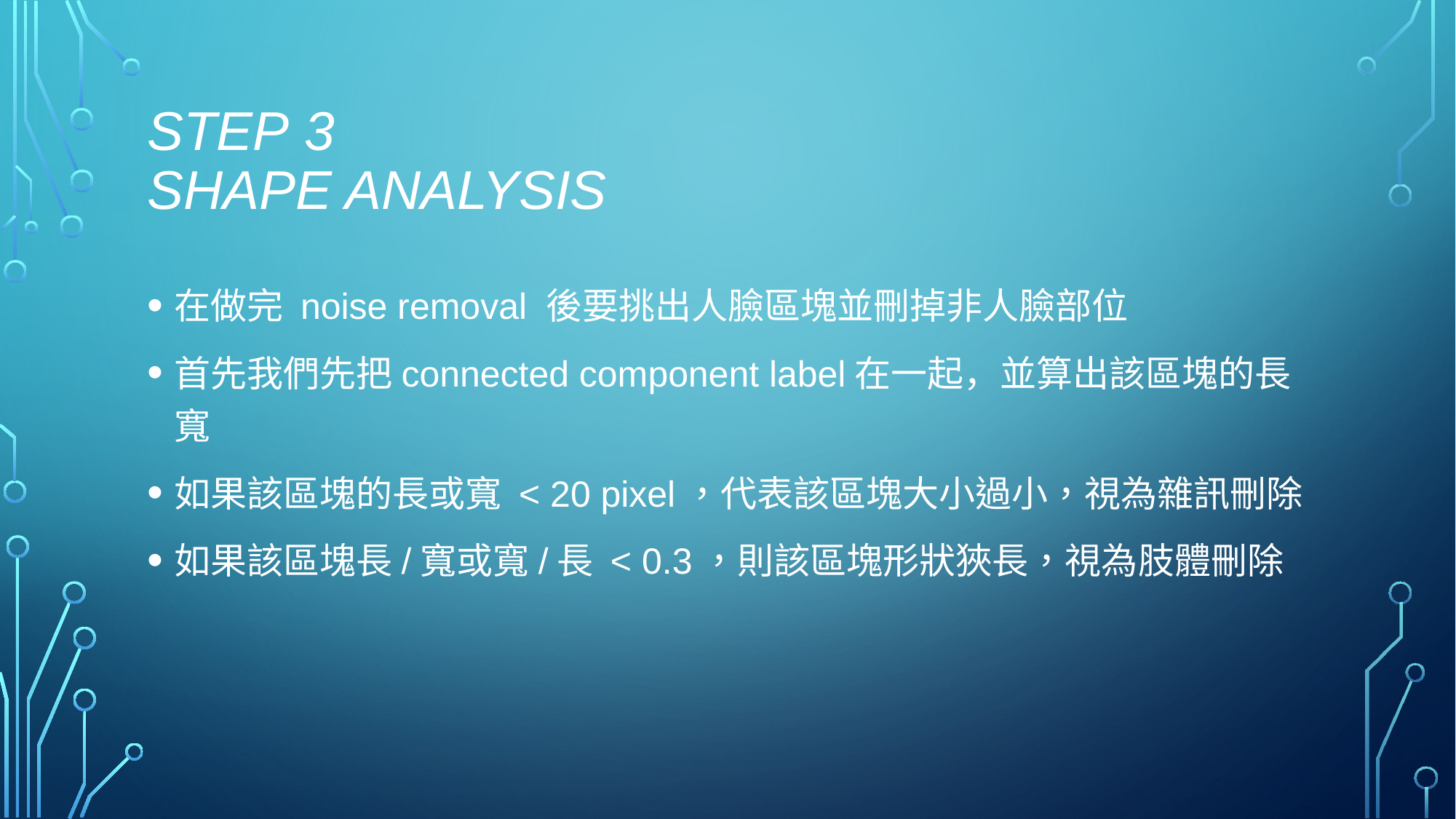

# Step 3 shape analysis
在做完 noise removal 後要挑出人臉區塊並刪掉非人臉部位
首先我們先把connected component label在一起，並算出該區塊的長寬
如果該區塊的長或寬 < 20 pixel，代表該區塊大小過小，視為雜訊刪除
如果該區塊長/寬或寬/長 < 0.3，則該區塊形狀狹長，視為肢體刪除